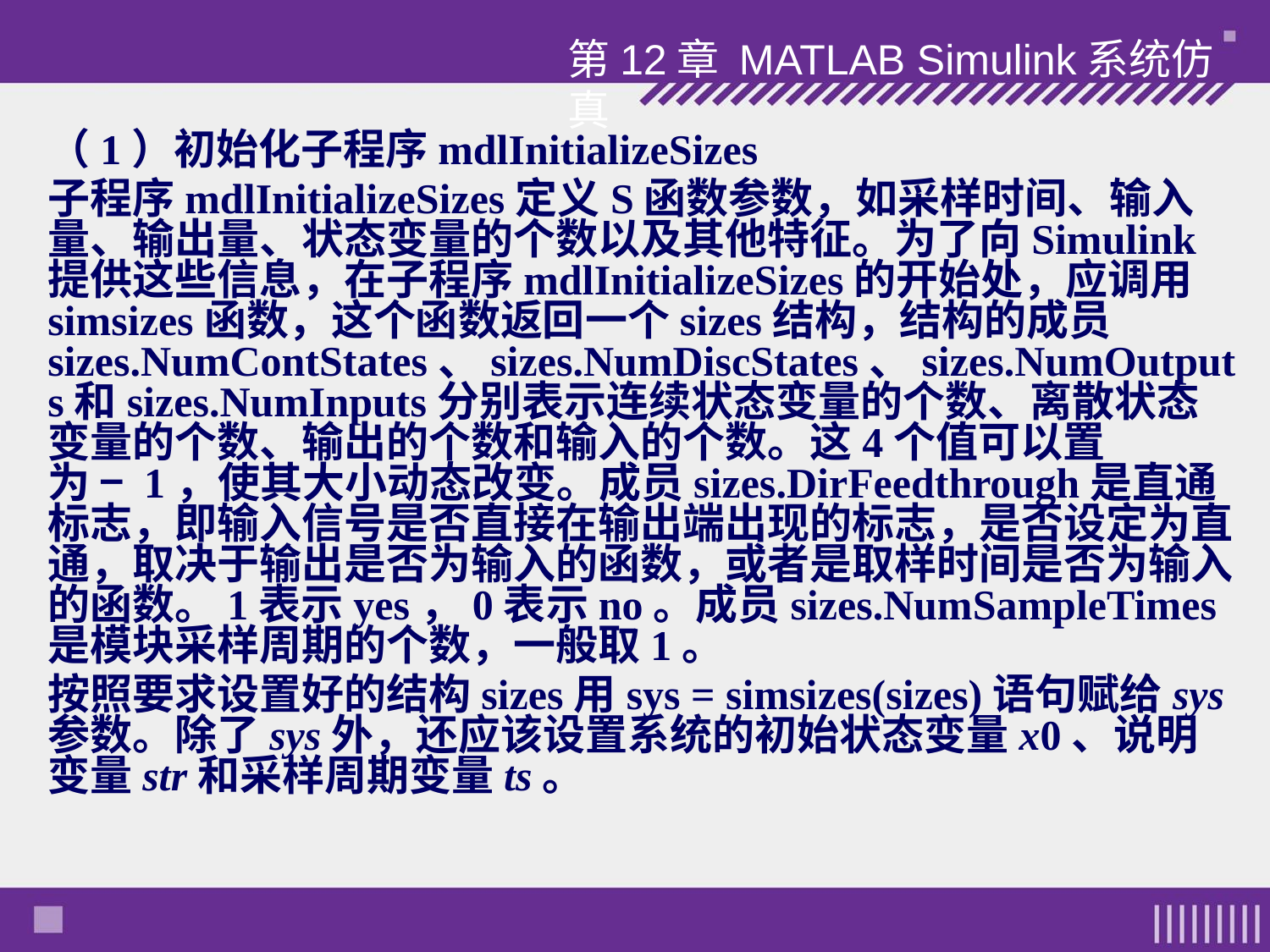

第12章 MATLAB Simulink系统仿真
（1）初始化子程序mdlInitializeSizes
子程序mdlInitializeSizes定义S函数参数，如采样时间、输入量、输出量、状态变量的个数以及其他特征。为了向Simulink提供这些信息，在子程序mdlInitializeSizes的开始处，应调用simsizes函数，这个函数返回一个sizes结构，结构的成员sizes.NumContStates、sizes.NumDiscStates、sizes.NumOutputs和sizes.NumInputs分别表示连续状态变量的个数、离散状态变量的个数、输出的个数和输入的个数。这4个值可以置为 − 1，使其大小动态改变。成员sizes.DirFeedthrough是直通标志，即输入信号是否直接在输出端出现的标志，是否设定为直通，取决于输出是否为输入的函数，或者是取样时间是否为输入的函数。1表示yes，0表示no。成员sizes.NumSampleTimes是模块采样周期的个数，一般取1。
按照要求设置好的结构sizes用sys = simsizes(sizes)语句赋给sys参数。除了sys外，还应该设置系统的初始状态变量x0、说明变量str和采样周期变量ts。